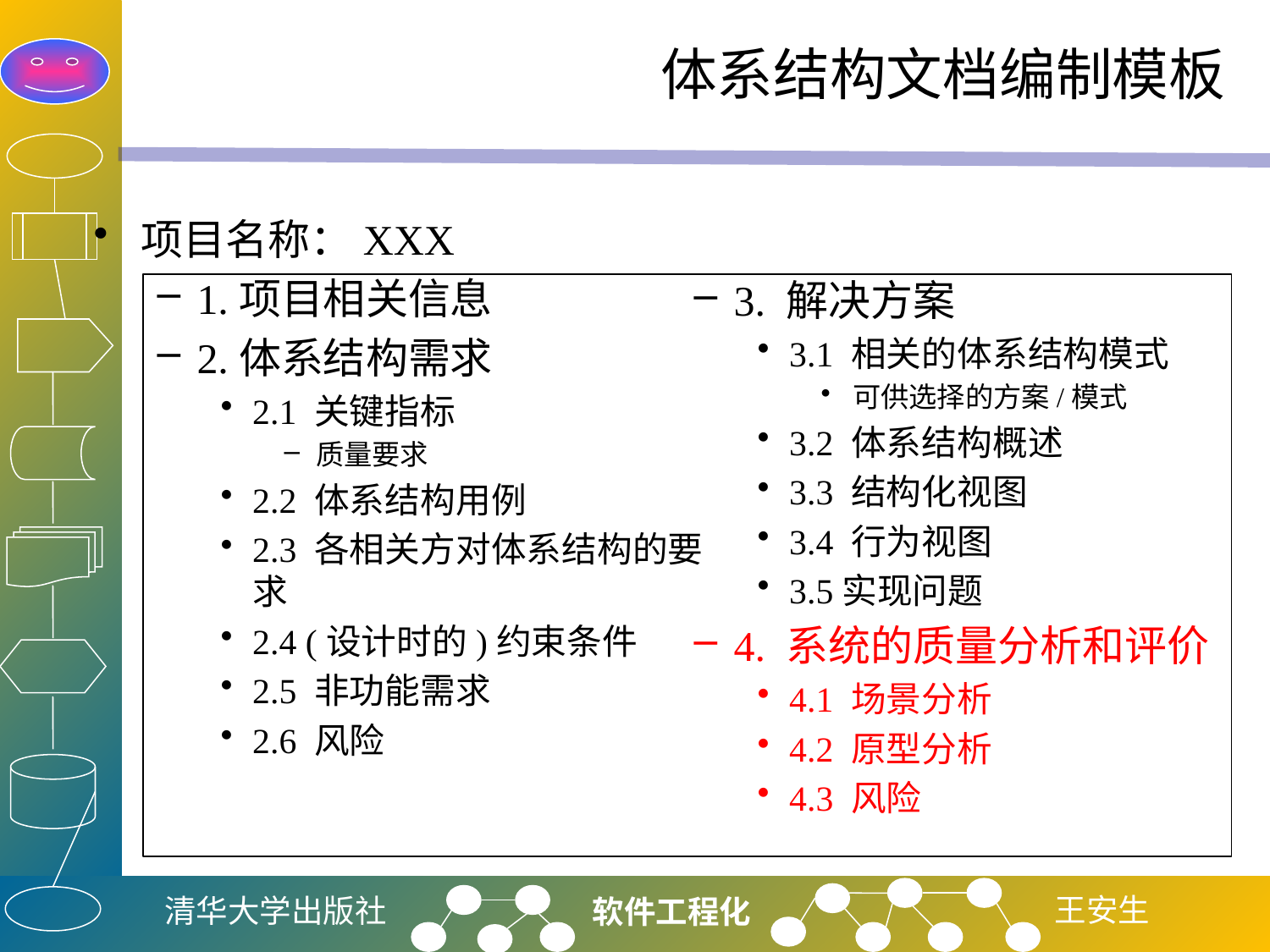

# 体系结构文档编制模板
项目名称：XXX
1.项目相关信息
2.体系结构需求
2.1 关键指标
质量要求
2.2 体系结构用例
2.3 各相关方对体系结构的要求
2.4 (设计时的)约束条件
2.5 非功能需求
2.6 风险
3. 解决方案
3.1 相关的体系结构模式
可供选择的方案/模式
3.2 体系结构概述
3.3 结构化视图
3.4 行为视图
3.5实现问题
4. 系统的质量分析和评价
4.1 场景分析
4.2 原型分析
4.3 风险